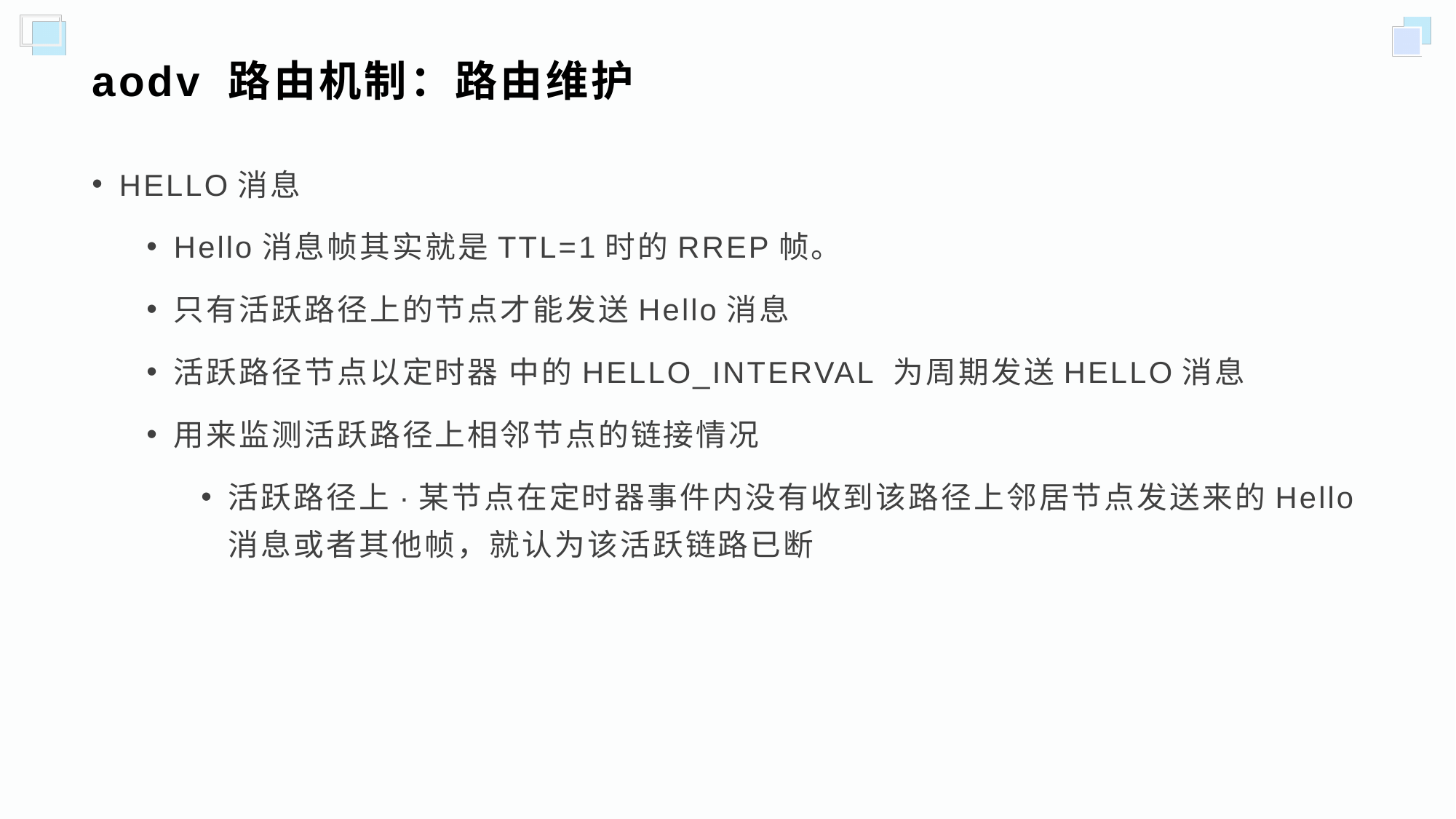

# aodv 路由机制：路由维护
HELLO消息
Hello消息帧其实就是TTL=1时的RREP帧。
只有活跃路径上的节点才能发送Hello消息
活跃路径节点以定时器 中的HELLO_INTERVAL 为周期发送HELLO消息
用来监测活跃路径上相邻节点的链接情况
活跃路径上·某节点在定时器事件内没有收到该路径上邻居节点发送来的Hello消息或者其他帧，就认为该活跃链路已断